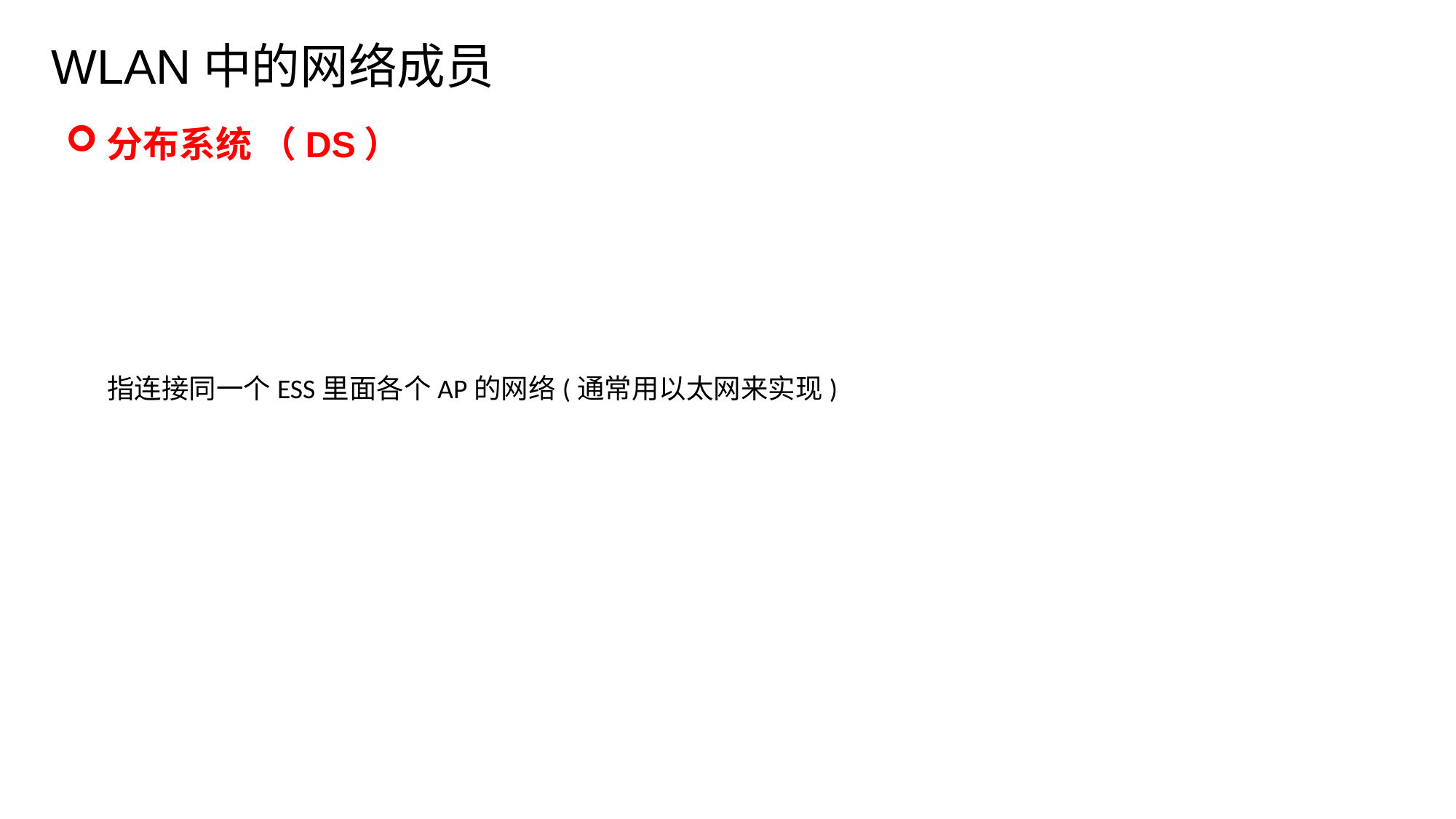

WLAN中的网络成员
分布系统 （DS）
指连接同一个ESS里面各个AP的网络(通常用以太网来实现)